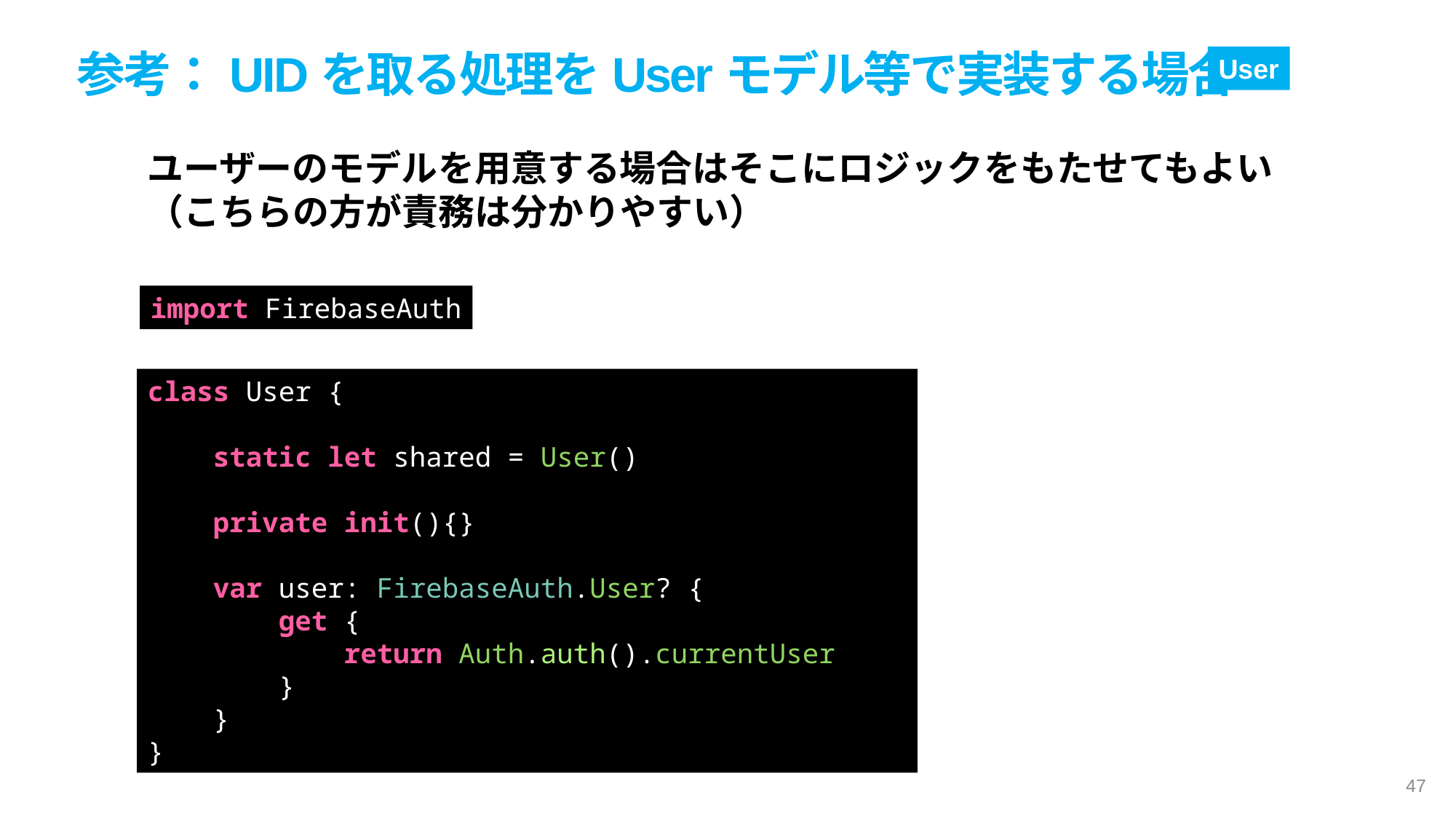

参考：UIDを取る処理をUserモデル等で実装する場合
User
ユーザーのモデルを用意する場合はそこにロジックをもたせてもよい
（こちらの方が責務は分かりやすい）
import FirebaseAuth
class User {

    static let shared = User()

    private init(){}
    var user: FirebaseAuth.User? {
        get {
            return Auth.auth().currentUser
        }
    }
}
47